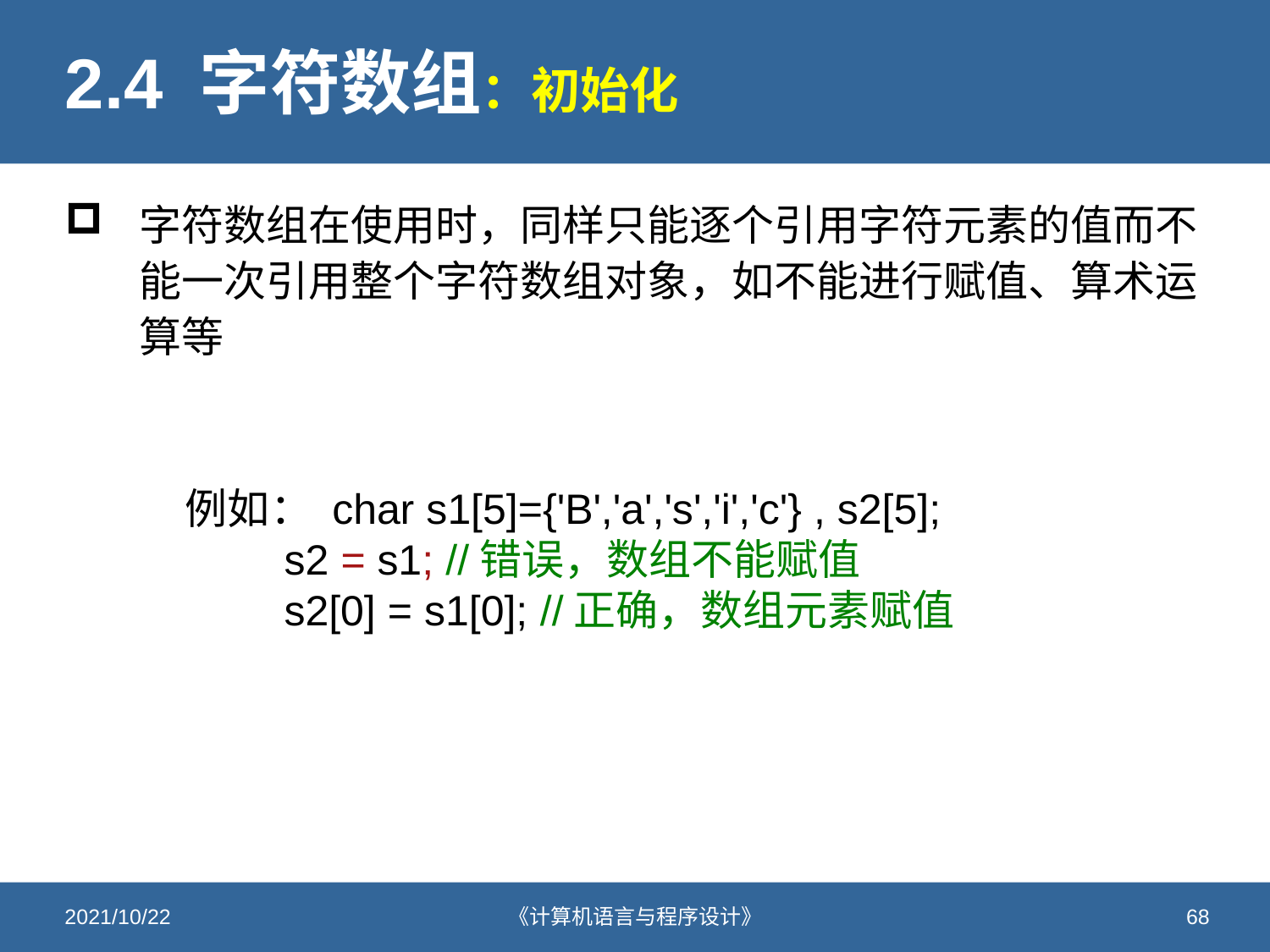

# 2.4 字符数组：初始化
字符数组在使用时，同样只能逐个引用字符元素的值而不能一次引用整个字符数组对象，如不能进行赋值、算术运算等
例如： char s1[5]={'B','a','s','i','c'} , s2[5];
s2 = s1; //错误，数组不能赋值
s2[0] = s1[0]; //正确，数组元素赋值
2021/10/22
《计算机语言与程序设计》
68